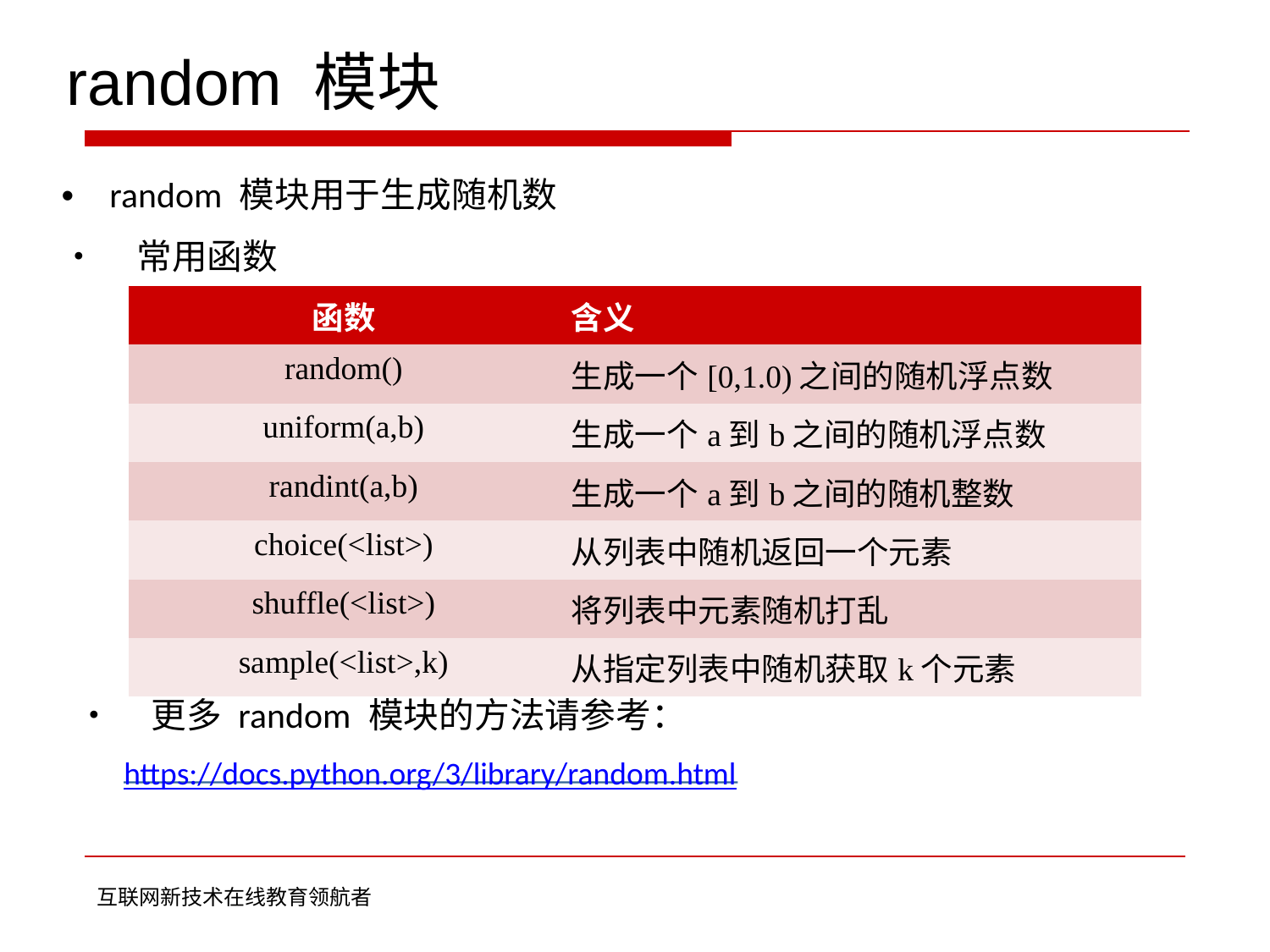

random 模块

•    random 模块用于生成随机数
•    常用函数

| 函数 | 含义 |
| --- | --- |
| random() | 生成一个[0,1.0)之间的随机浮点数 |
| uniform(a,b) | 生成一个a到b之间的随机浮点数 |
| randint(a,b) | 生成一个a到b之间的随机整数 |
| choice(<list>) | 从列表中随机返回一个元素 |
| shuffle(<list>) | 将列表中元素随机打乱 |
| sample(<list>,k) | 从指定列表中随机获取k个元素 |
•    更多 random 模块的方法请参考：

		https://docs.python.org/3/library/random.html

	互联网新技术在线教育领航者